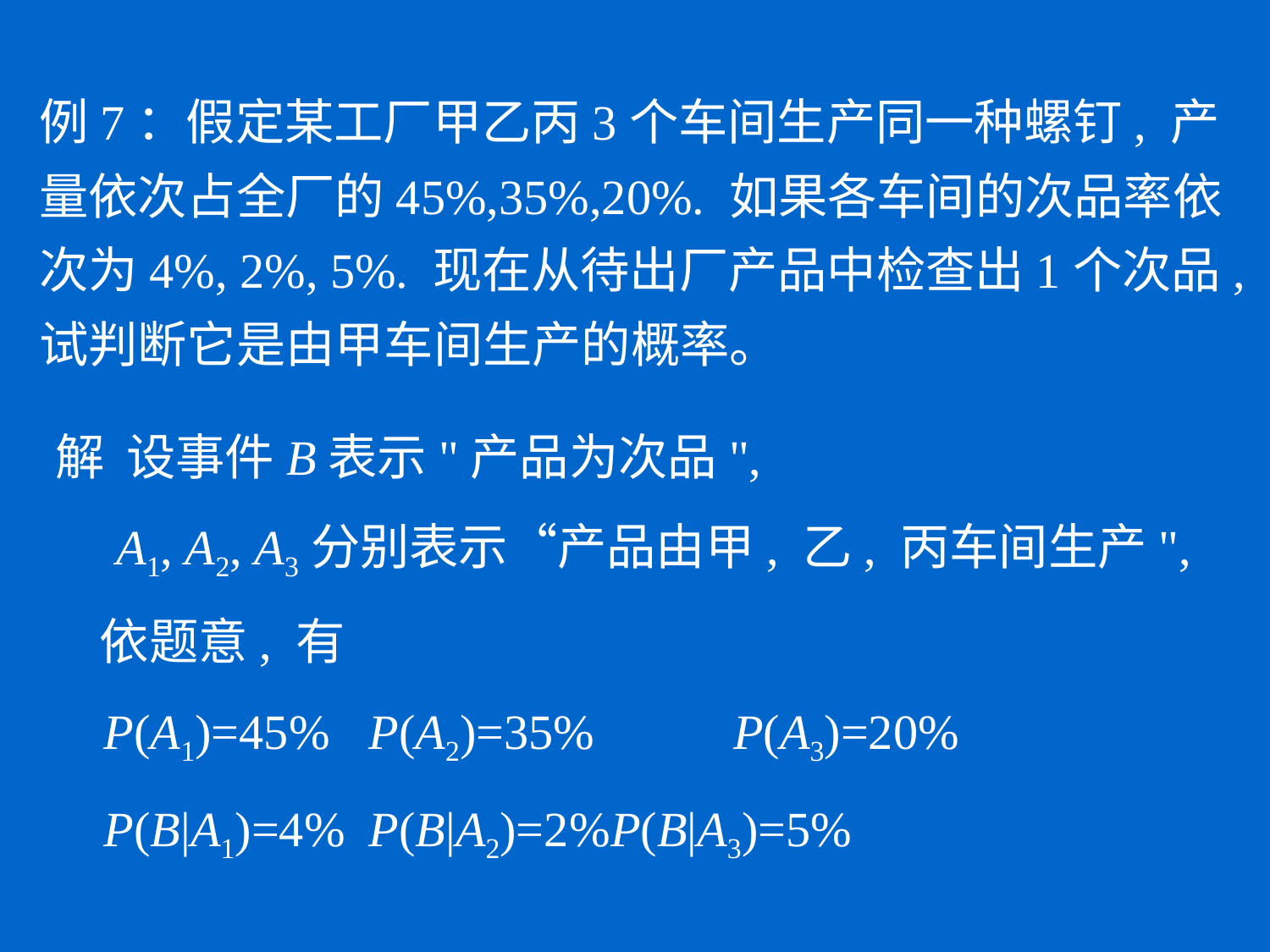

# 例7：假定某工厂甲乙丙3个车间生产同一种螺钉, 产量依次占全厂的45%,35%,20%. 如果各车间的次品率依次为4%, 2%, 5%. 现在从待出厂产品中检查出1个次品, 试判断它是由甲车间生产的概率。
解  设事件B表示"产品为次品",
     A1, A2, A3分别表示“产品由甲, 乙, 丙车间生产",
   依题意, 有
    P(A1)=45%	 P(A2)=35%	          P(A3)=20%
    P(B|A1)=4%	 P(B|A2)=2%	P(B|A3)=5%